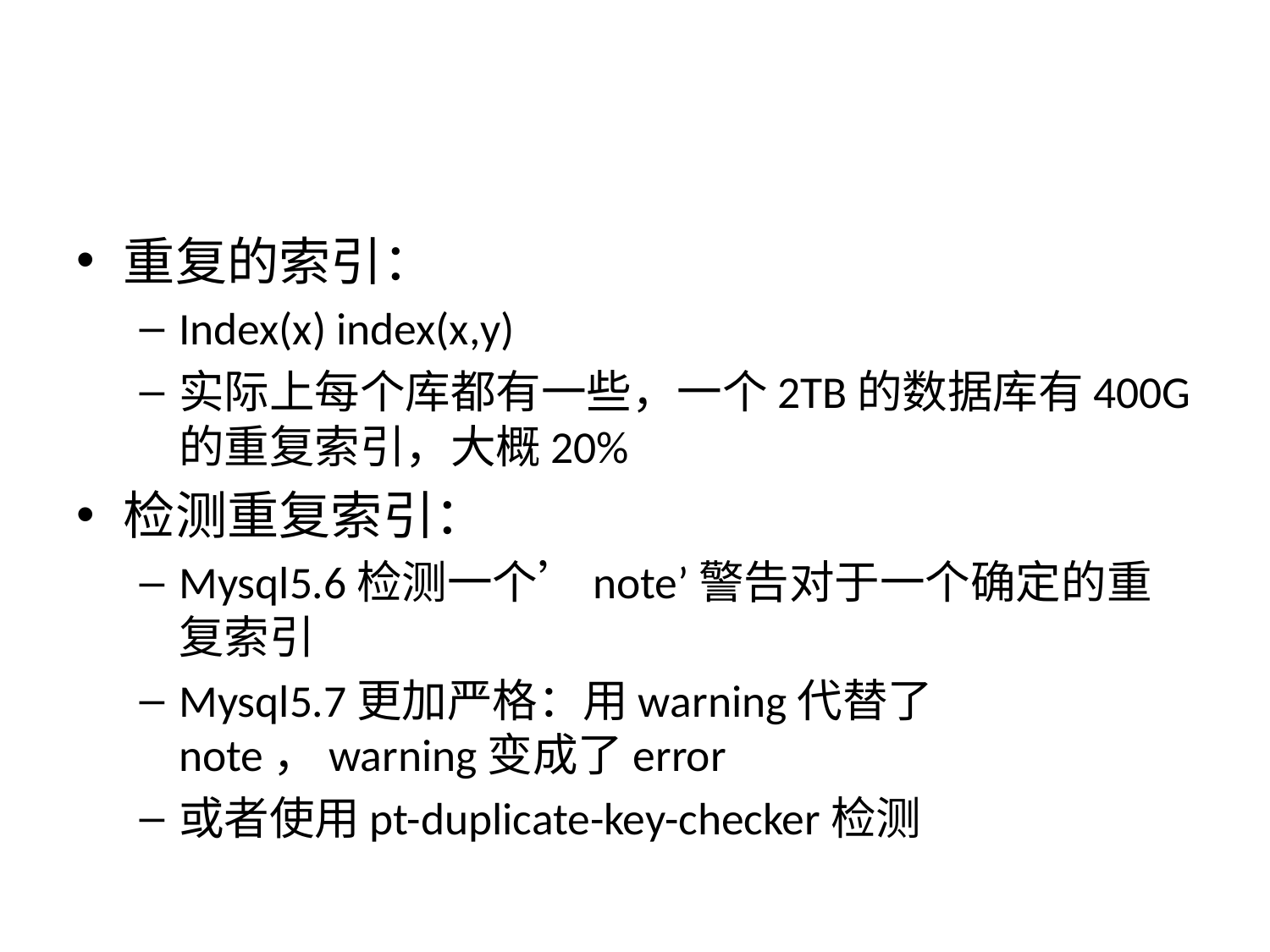

#
重复的索引：
Index(x) index(x,y)
实际上每个库都有一些，一个2TB的数据库有400G的重复索引，大概20%
检测重复索引：
Mysql5.6检测一个’note’警告对于一个确定的重复索引
Mysql5.7更加严格：用warning代替了note，warning变成了error
或者使用pt-duplicate-key-checker检测